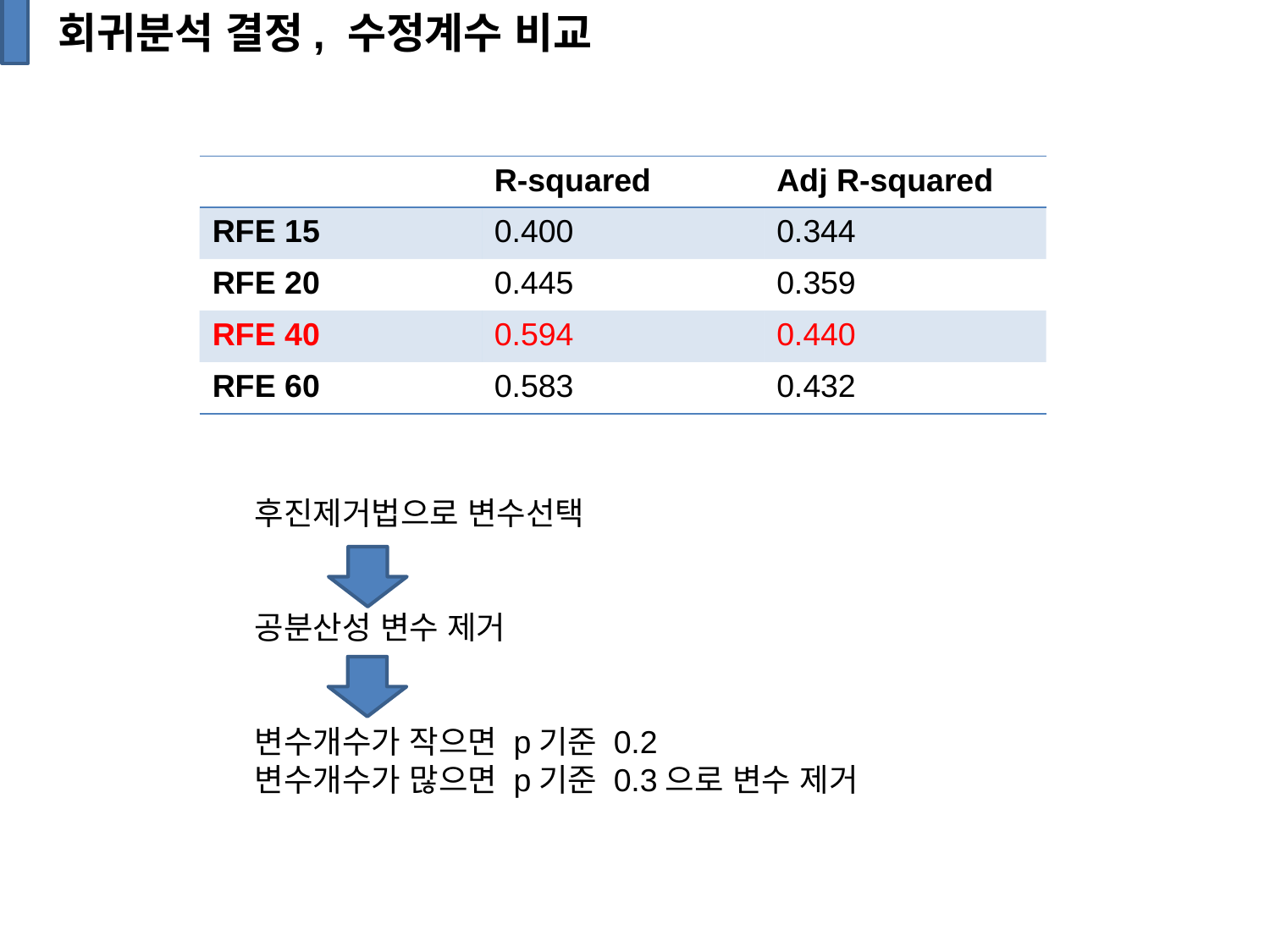

회귀분석 결정, 수정계수 비교

|  | R-squared | Adj R-squared |
| --- | --- | --- |
| RFE 15 | 0.400 | 0.344 |
| RFE 20 | 0.445 | 0.359 |
| RFE 40 | 0.594 | 0.440 |
| RFE 60 | 0.583 | 0.432 |
후진제거법으로 변수선택

공분산성 변수 제거

변수개수가 작으면 p기준 0.2
변수개수가 많으면 p기준 0.3으로 변수 제거